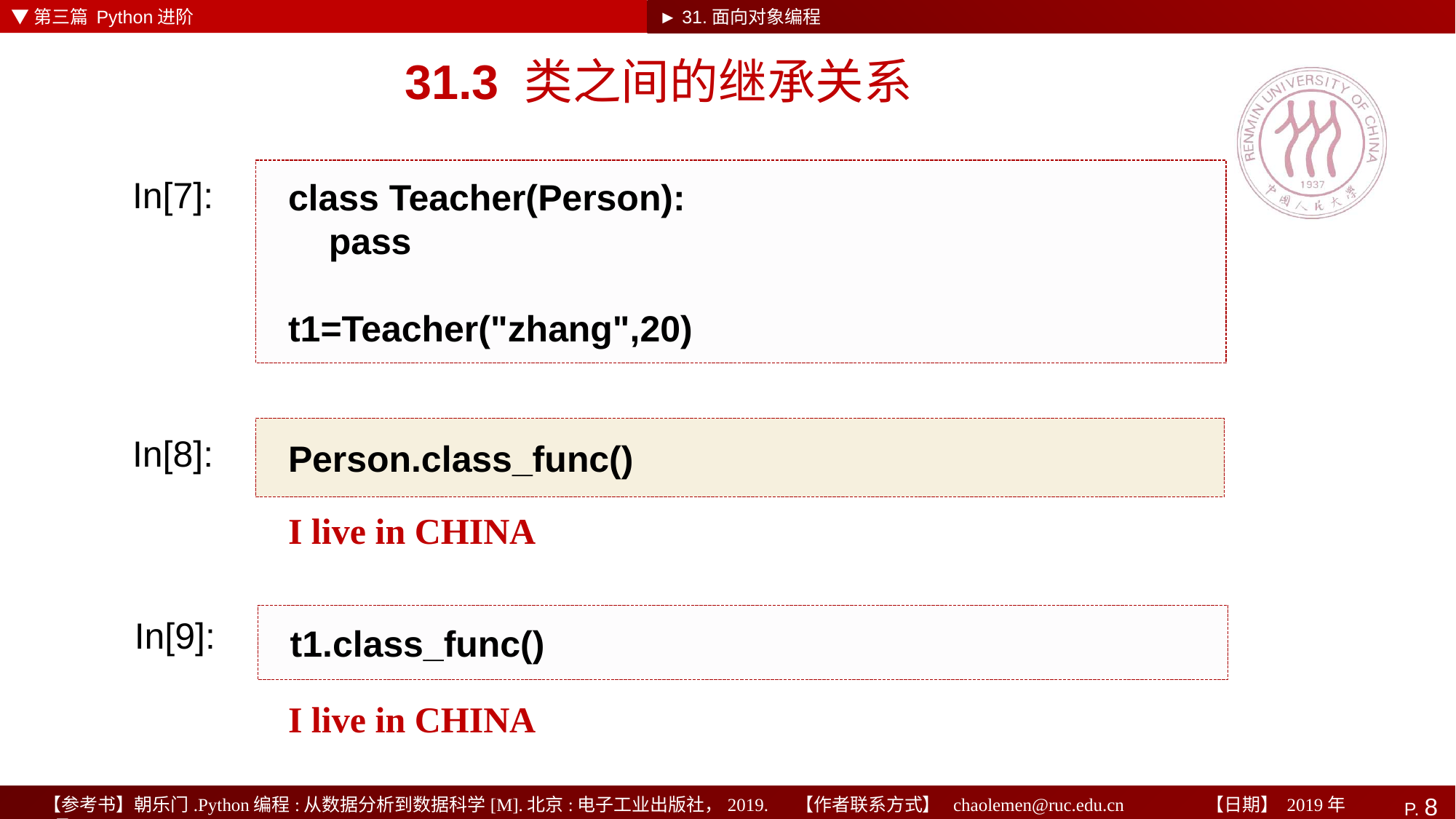

▼第三篇 Python进阶
► 31.面向对象编程
# 31.3 类之间的继承关系
class Teacher(Person):
    pass

t1=Teacher("zhang",20)
In[7]:
Person.class_func()
In[8]:

I live in CHINA
t1.class_func()
In[9]:

I live in CHINA